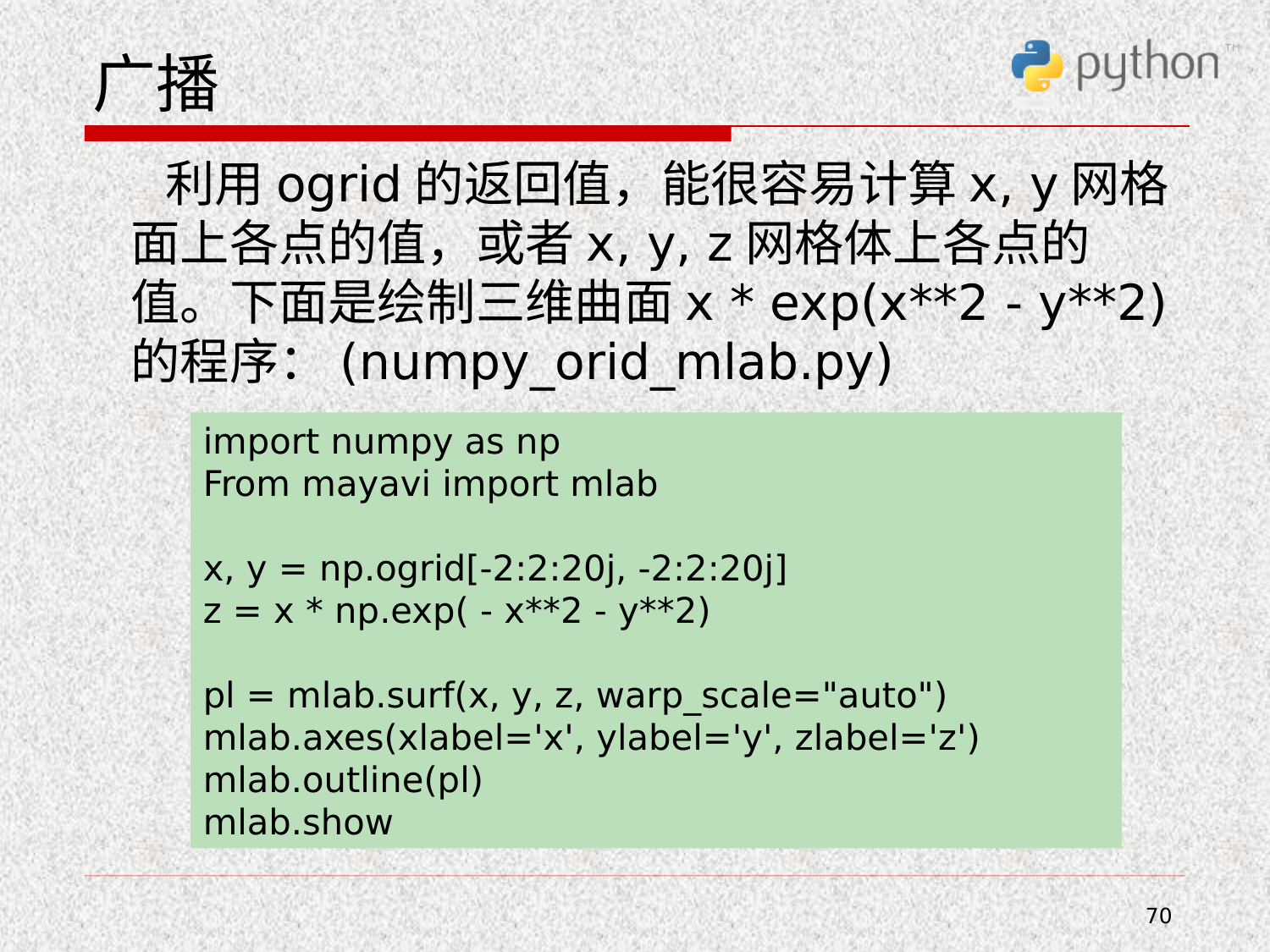

# 广播
        利用ogrid的返回值，能很容易计算x, y网格面上各点的值，或者x, y, z网格体上各点的值。下面是绘制三维曲面x * exp(x**2 - y**2) 的程序：(numpy_orid_mlab.py)

import numpy as np
From mayavi import mlab

x, y = np.ogrid[-2:2:20j, -2:2:20j]
z = x * np.exp( - x**2 - y**2)

pl = mlab.surf(x, y, z, warp_scale="auto")
mlab.axes(xlabel='x', ylabel='y', zlabel='z')
mlab.outline(pl)
mlab.show
70